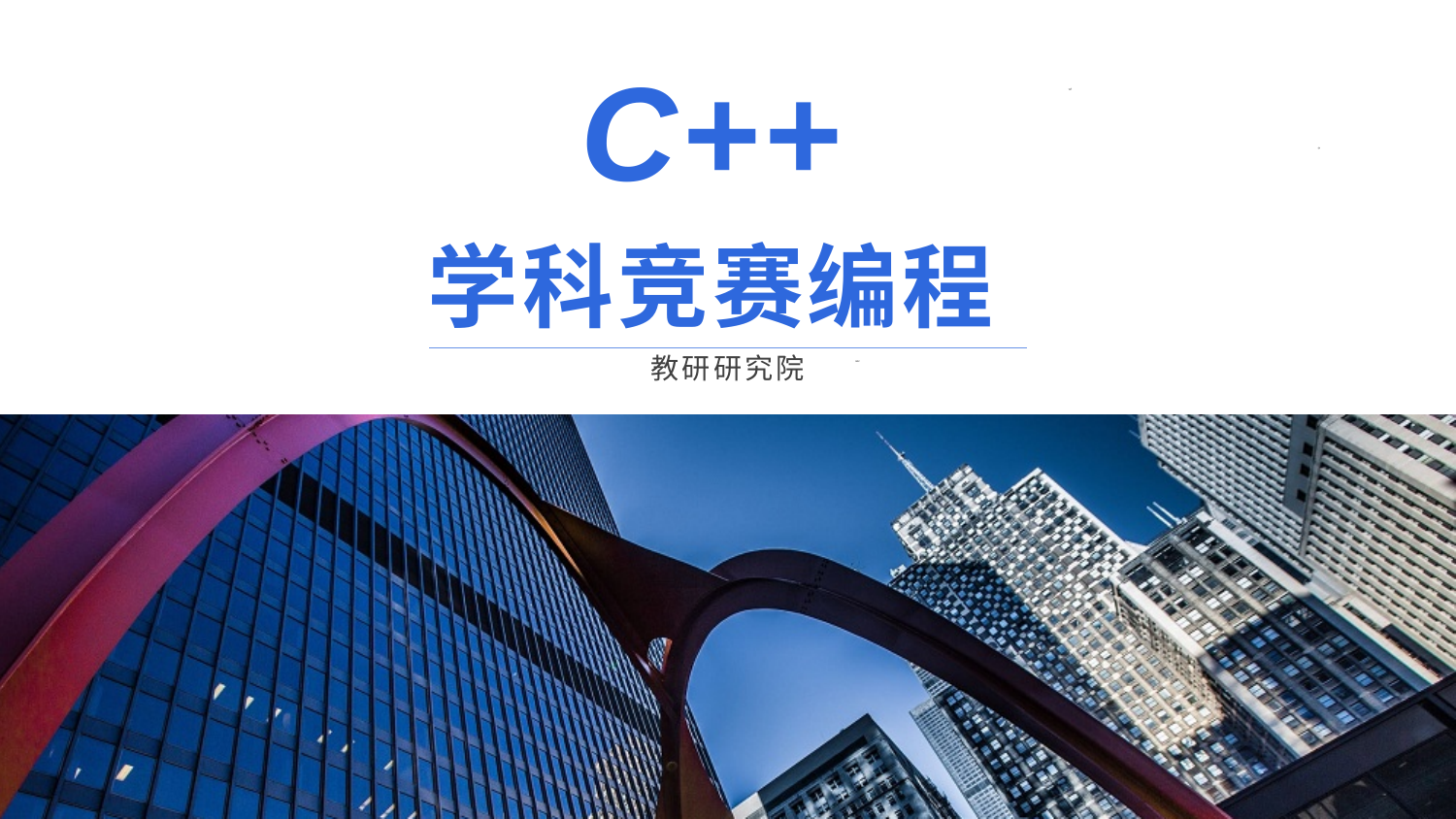

C++
NOI
# 学科竞赛编程
IOI
教研研究院
NOIP